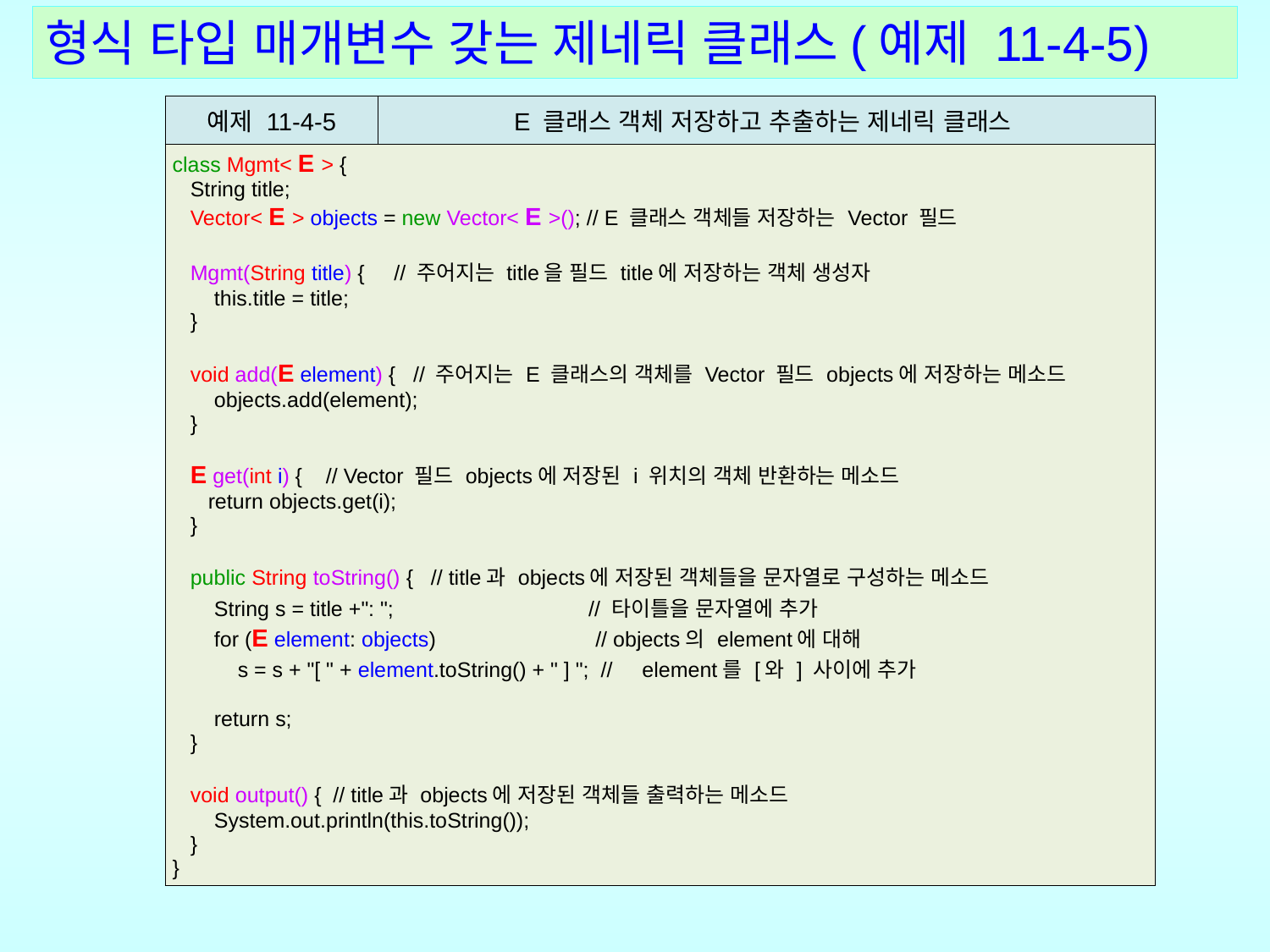

형식 타입 매개변수 갖는 제네릭 클래스(예제 11-4-5)
| 예제 11-4-5 | E 클래스 객체 저장하고 추출하는 제네릭 클래스 |
| --- | --- |
| class Mgmt< E > { String title; Vector< E > objects = new Vector< E >(); // E 클래스 객체들 저장하는 Vector 필드 Mgmt(String title) { // 주어지는 title을 필드 title에 저장하는 객체 생성자 this.title = title; } void add(E element) { // 주어지는 E 클래스의 객체를 Vector 필드 objects에 저장하는 메소드 objects.add(element); } E get(int i) { // Vector 필드 objects에 저장된 i 위치의 객체 반환하는 메소드 return objects.get(i); } public String toString() { // title과 objects에 저장된 객체들을 문자열로 구성하는 메소드 String s = title +": "; // 타이틀을 문자열에 추가 for (E element: objects) // objects의 element에 대해 s = s + "[ " + element.toString() + " ] "; // element를 [와 ] 사이에 추가 return s; } void output() { // title과 objects에 저장된 객체들 출력하는 메소드 System.out.println(this.toString()); } } |  |